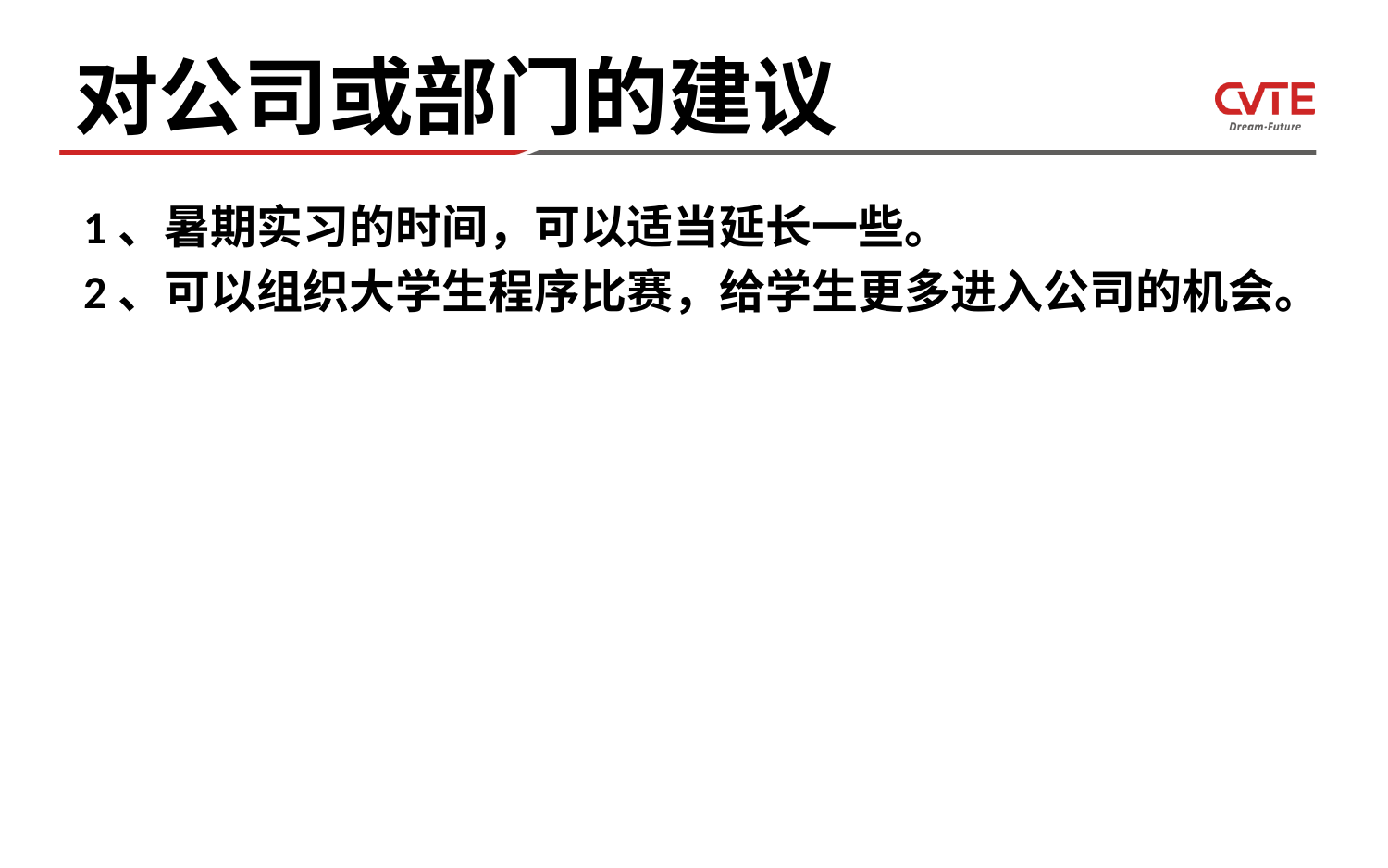

# 对公司或部门的建议
1、暑期实习的时间，可以适当延长一些。
2、可以组织大学生程序比赛，给学生更多进入公司的机会。